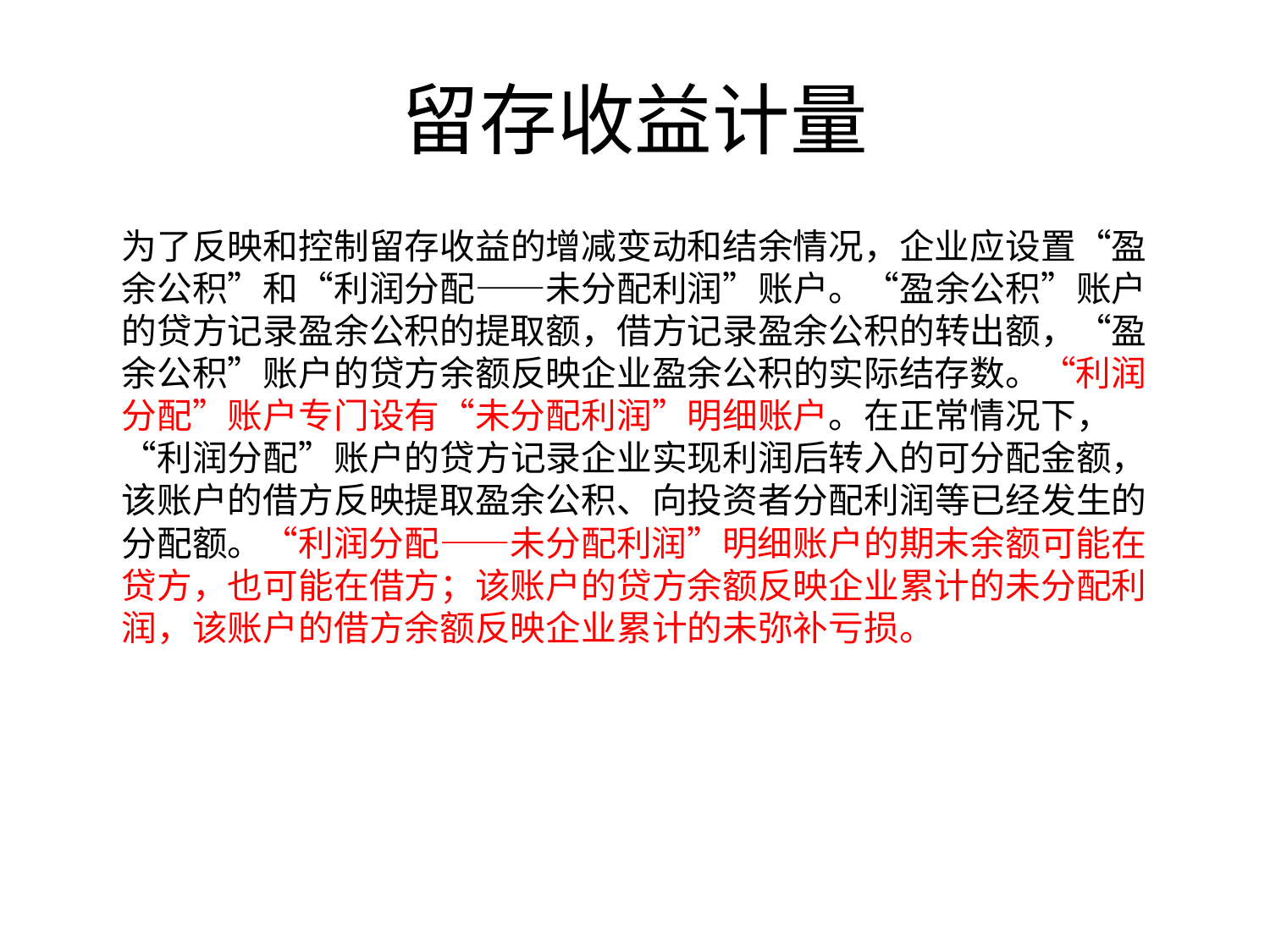

# 留存收益计量
为了反映和控制留存收益的增减变动和结余情况，企业应设置“盈余公积”和“利润分配——未分配利润”账户。“盈余公积”账户的贷方记录盈余公积的提取额，借方记录盈余公积的转出额，“盈余公积”账户的贷方余额反映企业盈余公积的实际结存数。“利润分配”账户专门设有“未分配利润”明细账户。在正常情况下，“利润分配”账户的贷方记录企业实现利润后转入的可分配金额，该账户的借方反映提取盈余公积、向投资者分配利润等已经发生的分配额。“利润分配——未分配利润”明细账户的期末余额可能在贷方，也可能在借方；该账户的贷方余额反映企业累计的未分配利润，该账户的借方余额反映企业累计的未弥补亏损。